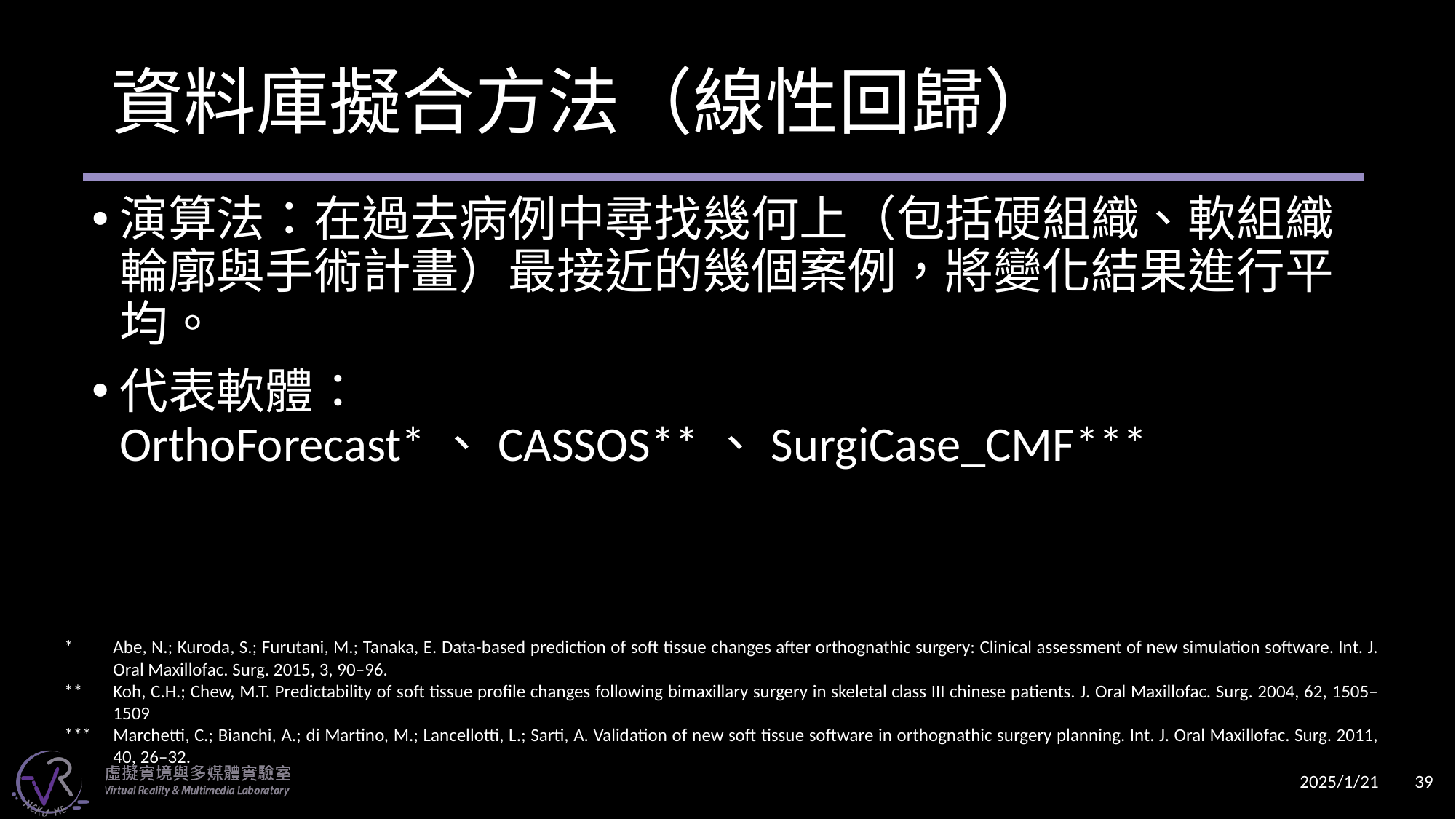

# 資料庫擬合方法（線性回歸）
演算法：在過去病例中尋找幾何上（包括硬組織、軟組織輪廓與手術計畫）最接近的幾個案例，將變化結果進行平均。
代表軟體：OrthoForecast*、CASSOS**、SurgiCase_CMF***
*	Abe, N.; Kuroda, S.; Furutani, M.; Tanaka, E. Data-based prediction of soft tissue changes after orthognathic surgery: Clinical assessment of new simulation software. Int. J. Oral Maxillofac. Surg. 2015, 3, 90–96.
**	Koh, C.H.; Chew, M.T. Predictability of soft tissue profile changes following bimaxillary surgery in skeletal class III chinese patients. J. Oral Maxillofac. Surg. 2004, 62, 1505–1509
***	Marchetti, C.; Bianchi, A.; di Martino, M.; Lancellotti, L.; Sarti, A. Validation of new soft tissue software in orthognathic surgery planning. Int. J. Oral Maxillofac. Surg. 2011, 40, 26–32.
2025/1/21
39